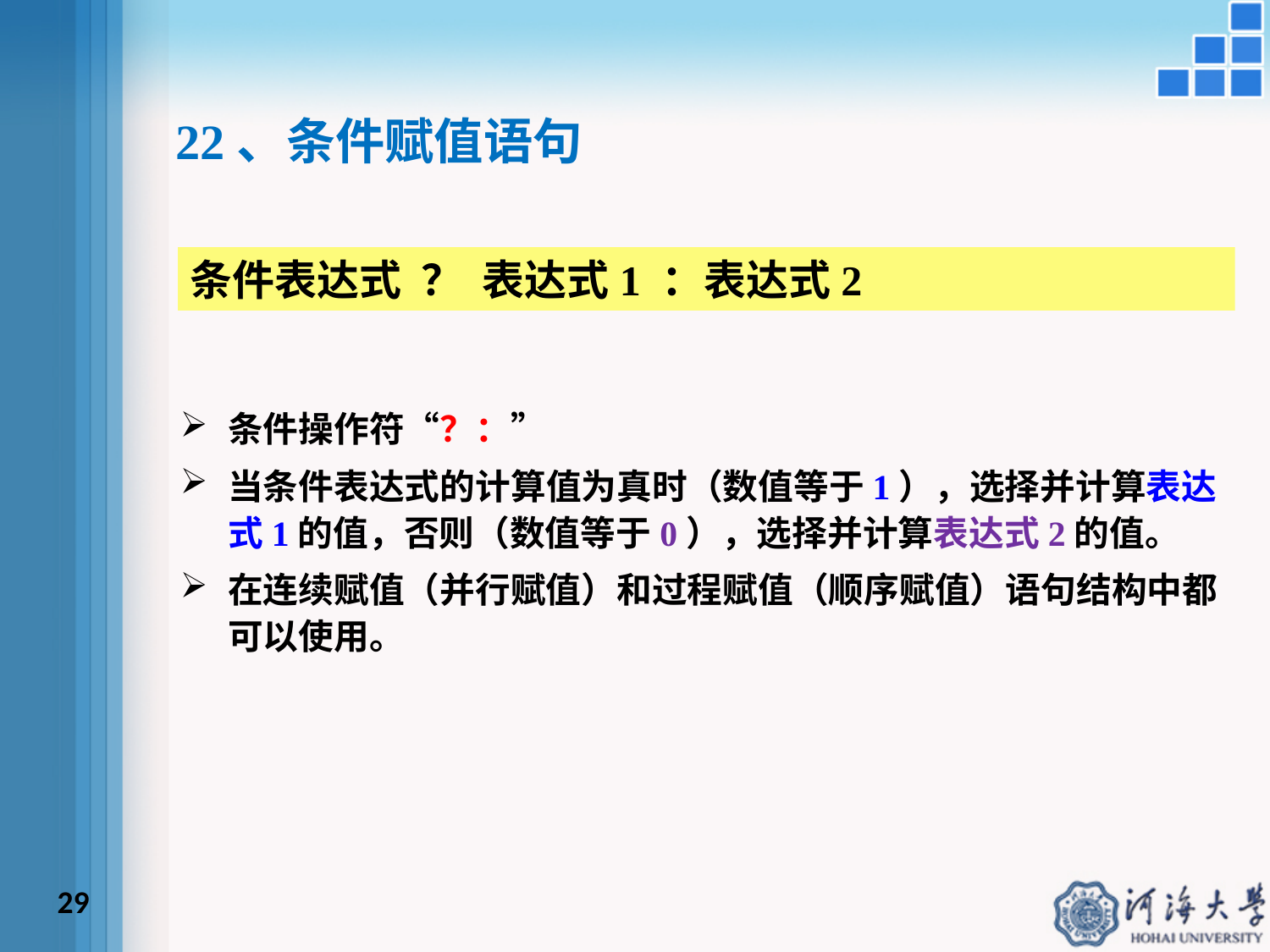

22、条件赋值语句
条件表达式  ？  表达式1 ：表达式2
条件操作符“？：”
当条件表达式的计算值为真时（数值等于1），选择并计算表达式1的值，否则（数值等于0），选择并计算表达式2的值。
在连续赋值（并行赋值）和过程赋值（顺序赋值）语句结构中都可以使用。
29